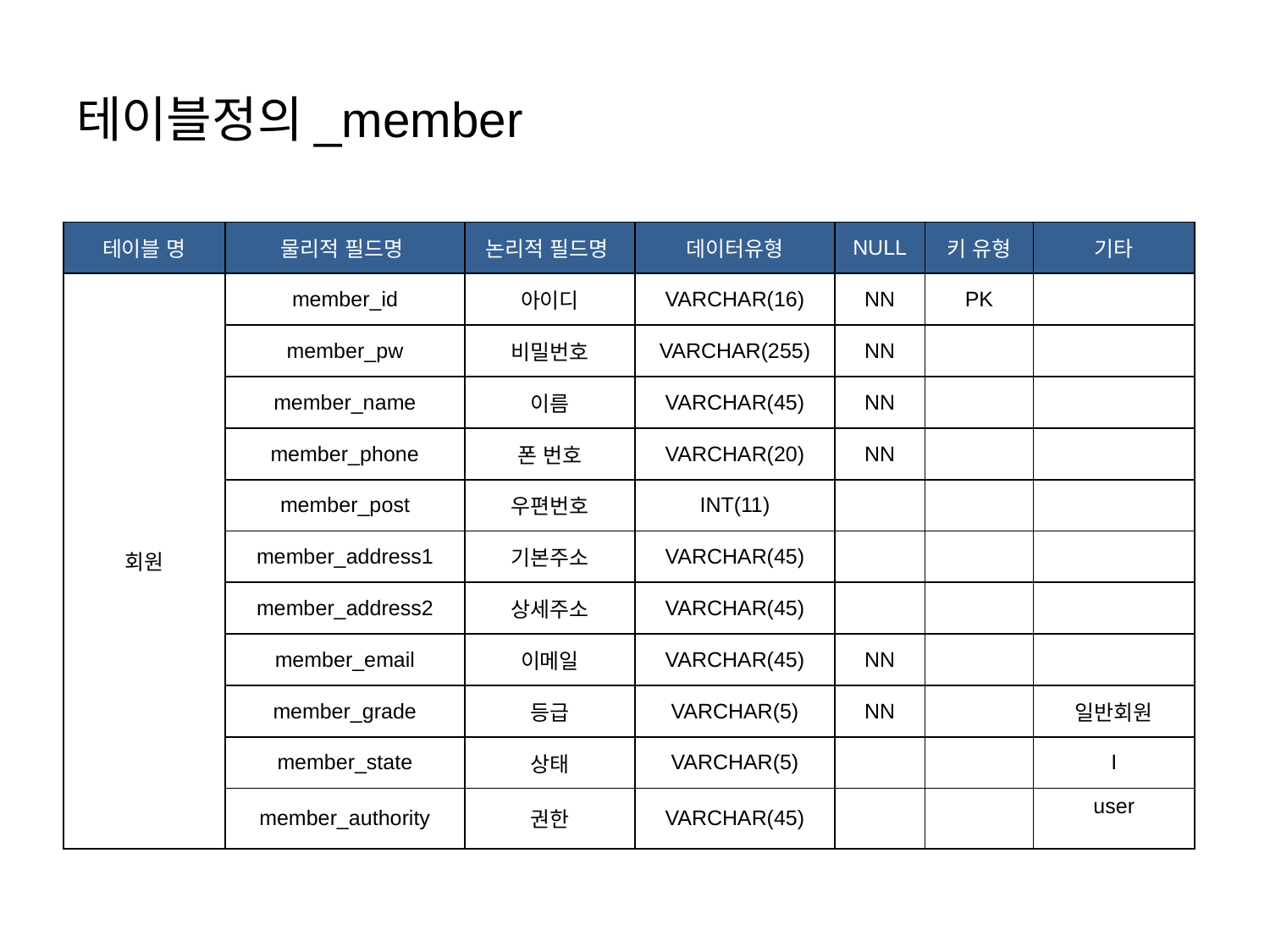

# 테이블정의_member
| 테이블 명 | 물리적 필드명 | 논리적 필드명 | 데이터유형 | NULL | 키 유형 | 기타 |
| --- | --- | --- | --- | --- | --- | --- |
| 회원 | member\_id | 아이디 | VARCHAR(16) | NN | PK |  |
|  | member\_pw | 비밀번호 | VARCHAR(255) | NN |  |  |
|  | member\_name | 이름 | VARCHAR(45) | NN |  |  |
|  | member\_phone | 폰 번호 | VARCHAR(20) | NN |  |  |
|  | member\_post | 우편번호 | INT(11) |  |  |  |
|  | member\_address1 | 기본주소 | VARCHAR(45) |  |  |  |
|  | member\_address2 | 상세주소 | VARCHAR(45) |  |  |  |
|  | member\_email | 이메일 | VARCHAR(45) | NN |  |  |
|  | member\_grade | 등급 | VARCHAR(5) | NN |  | 일반회원 |
|  | member\_state | 상태 | VARCHAR(5) |  |  | I |
|  | member\_authority | 권한 | VARCHAR(45) |  |  | user |